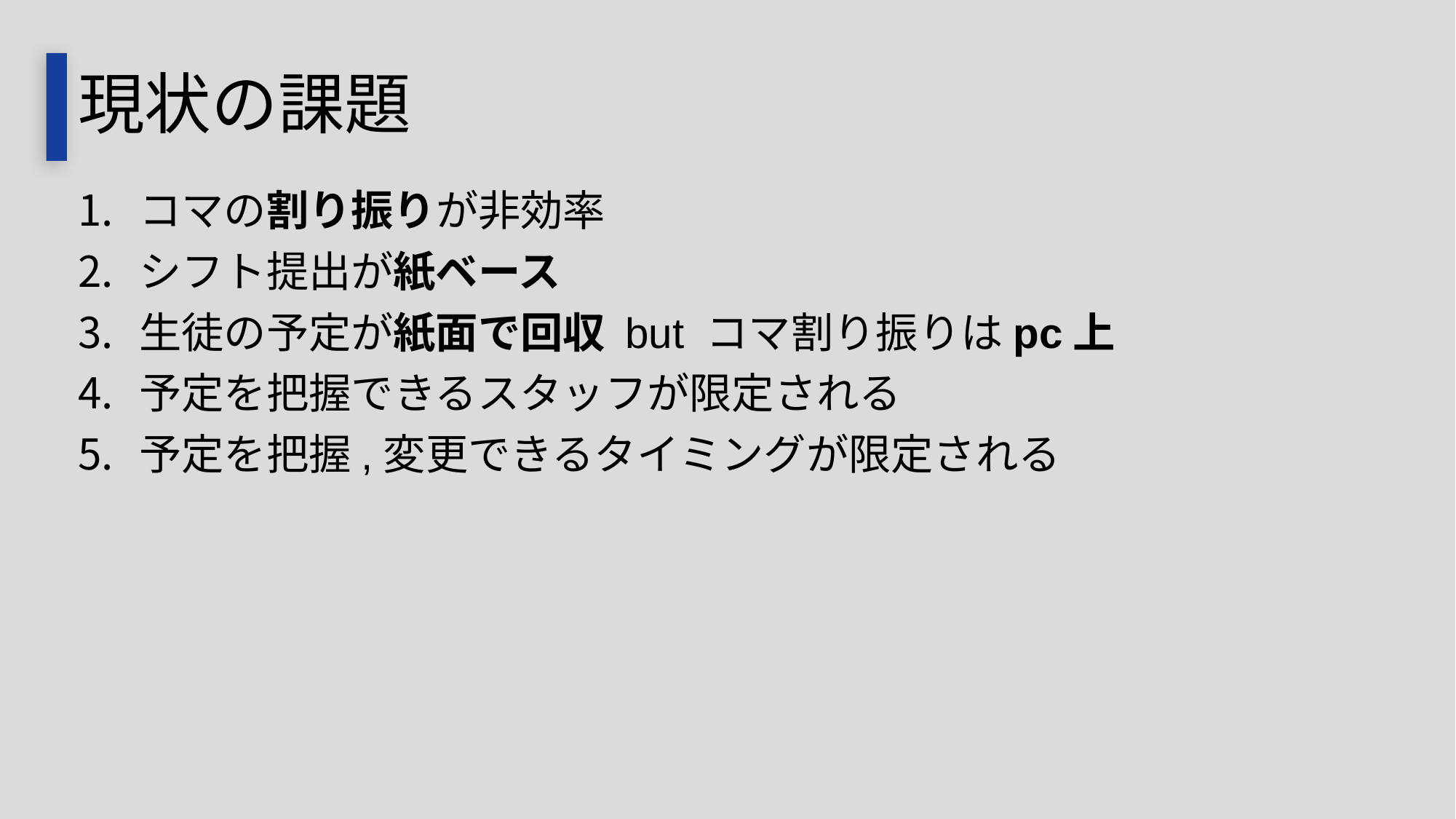

# 現状の課題
コマの割り振りが非効率
シフト提出が紙ベース
生徒の予定が紙面で回収 but コマ割り振りはpc上
予定を把握できるスタッフが限定される
予定を把握,変更できるタイミングが限定される